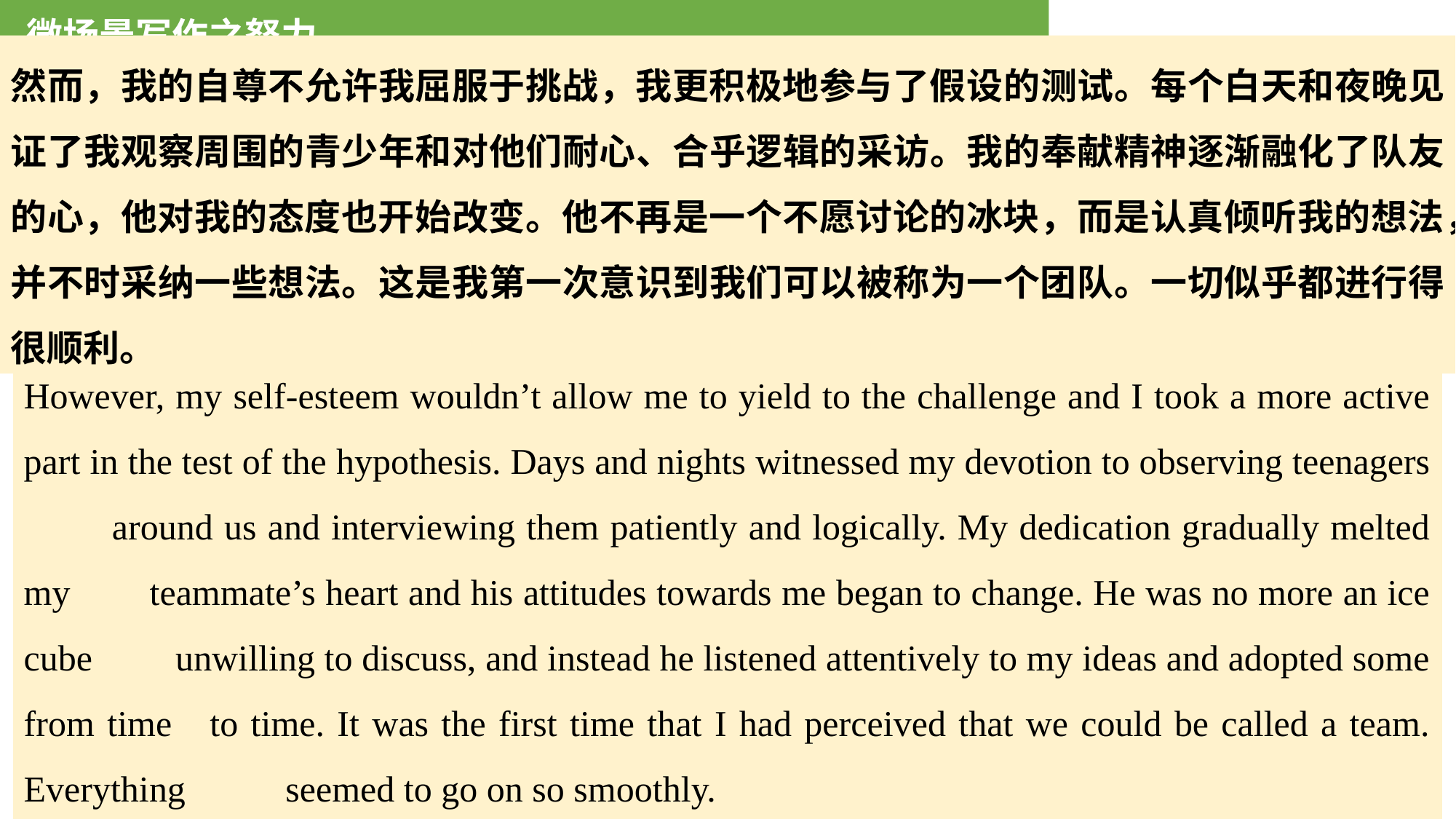

微场景写作之努力
然而，我的自尊不允许我屈服于挑战，我更积极地参与了假设的测试。每个白天和夜晚见证了我观察周围的青少年和对他们耐心、合乎逻辑的采访。我的奉献精神逐渐融化了队友的心，他对我的态度也开始改变。他不再是一个不愿讨论的冰块，而是认真倾听我的想法，并不时采纳一些想法。这是我第一次意识到我们可以被称为一个团队。一切似乎都进行得很顺利。
However, my self-esteem wouldn’t allow me to yield to the challenge and I took a more active part in the test of the hypothesis. Days and nights witnessed my devotion to observing teenagers         around us and interviewing them patiently and logically. My dedication gradually melted my        teammate’s heart and his attitudes towards me began to change. He was no more an ice cube         unwilling to discuss, and instead he listened attentively to my ideas and adopted some from time   to time. It was the first time that I had perceived that we could be called a team. Everything           seemed to go on so smoothly.